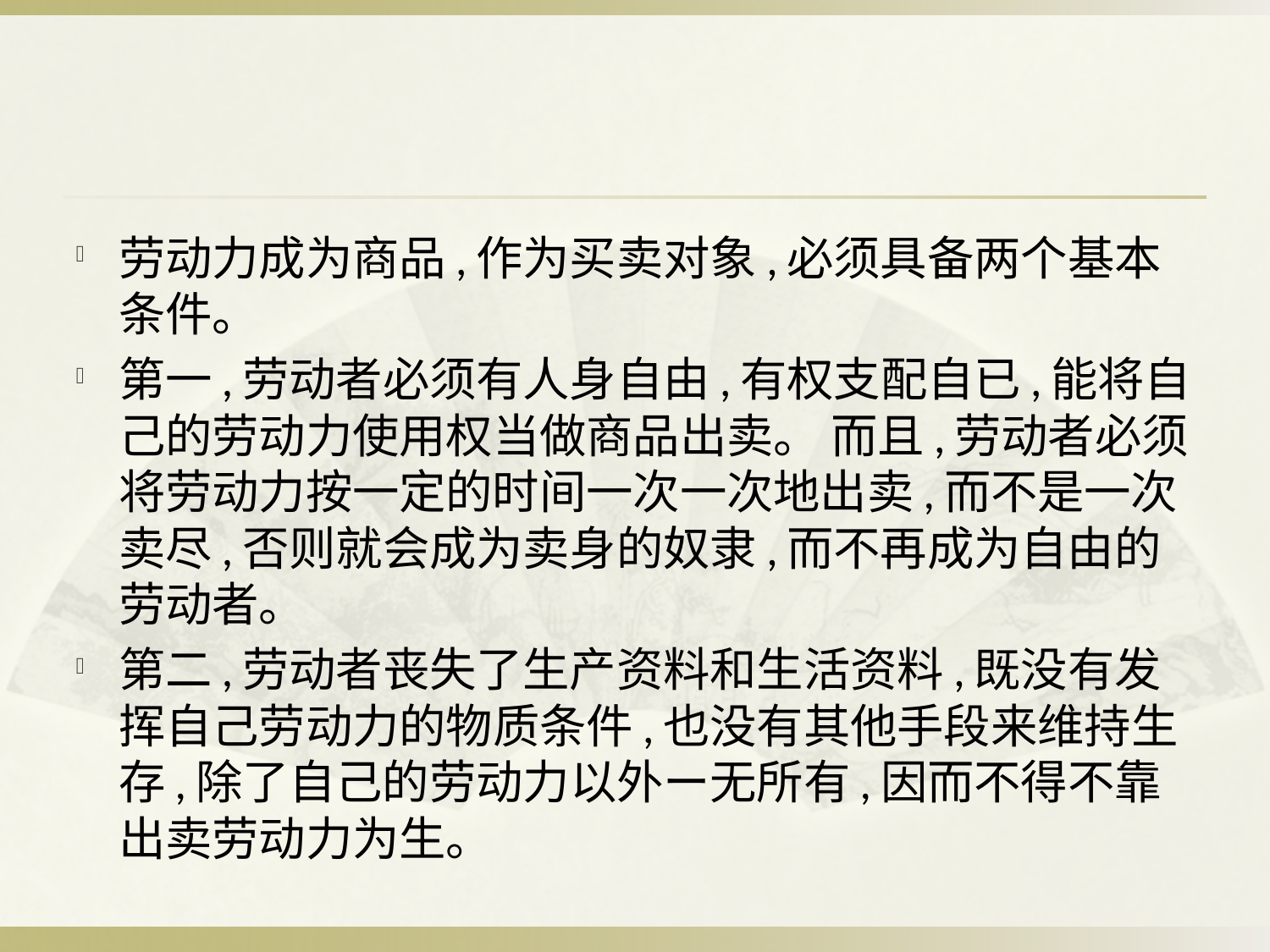

#
劳动力成为商品,作为买卖对象,必须具备两个基本条件。
第一,劳动者必须有人身自由,有权支配自已,能将自己的劳动力使用权当做商品出卖。 而且,劳动者必须将劳动力按一定的时间一次一次地出卖,而不是一次卖尽,否则就会成为卖身的奴隶,而不再成为自由的劳动者。
第二,劳动者丧失了生产资料和生活资料,既没有发挥自己劳动力的物质条件,也没有其他手段来维持生存,除了自己的劳动力以外ー无所有,因而不得不靠出卖劳动力为生。